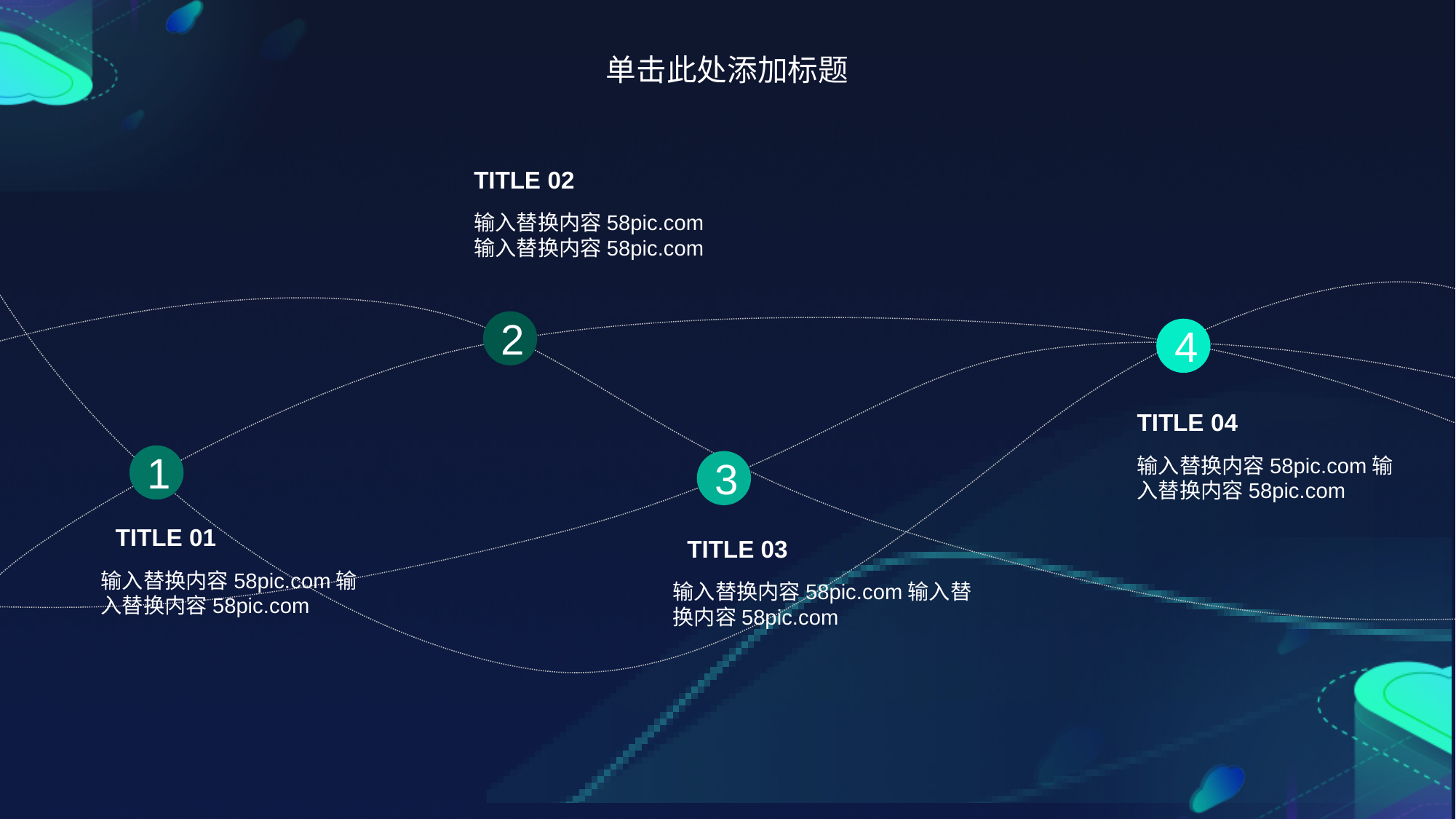

TITLE 02
输入替换内容58pic.com输入替换内容58pic.com

2

4

TITLE 04
1

3
输入替换内容58pic.com输入替换内容58pic.com

TITLE 01
TITLE 03
输入替换内容58pic.com输入替换内容58pic.com
输入替换内容58pic.com输入替换内容58pic.com